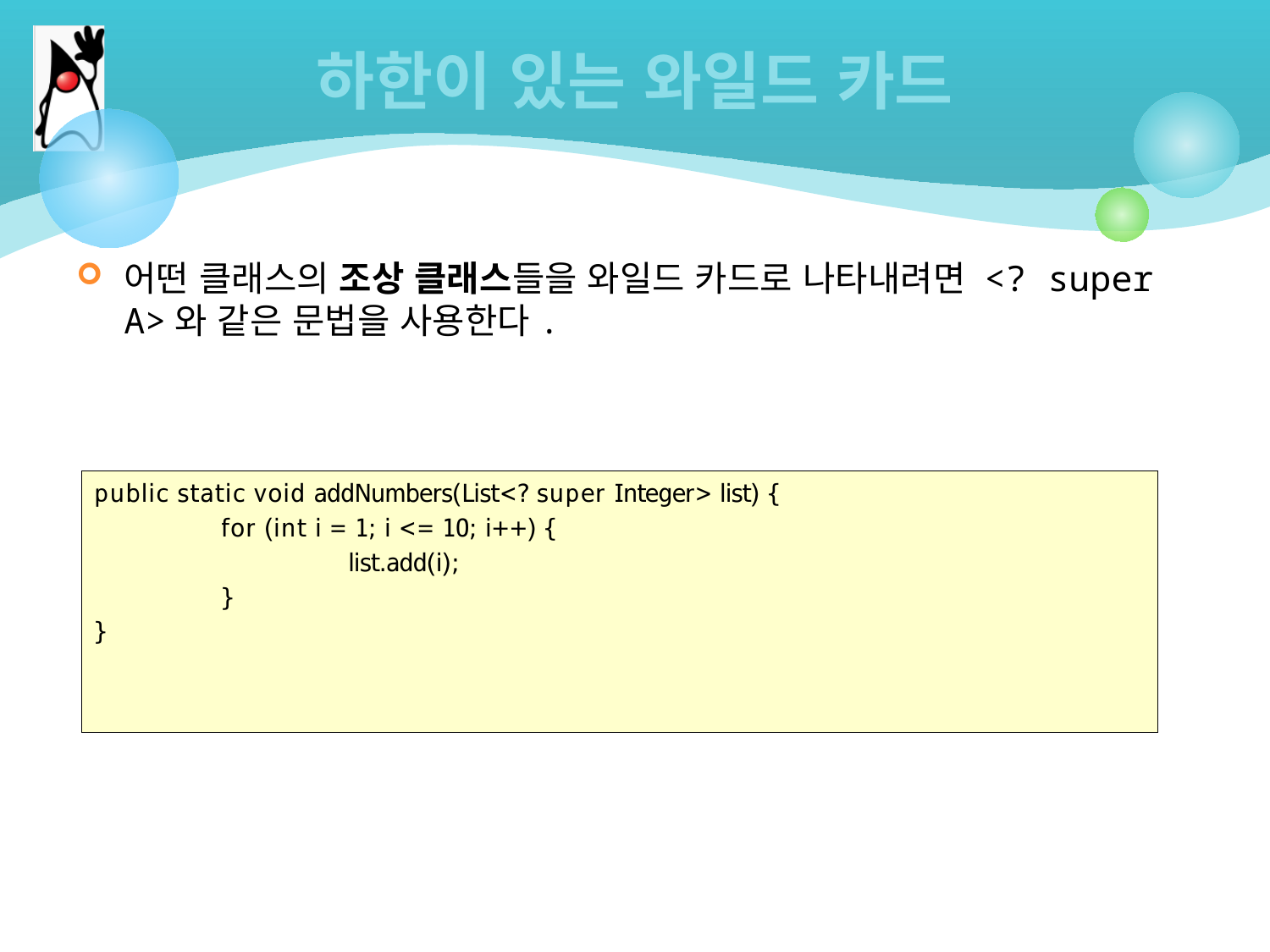

# 하한이 있는 와일드 카드
어떤 클래스의 조상 클래스들을 와일드 카드로 나타내려면 <? super A>와 같은 문법을 사용한다.

public static void addNumbers(List<? super Integer> list) {
	for (int i = 1; i <= 10; i++) {
		list.add(i);
	}
}